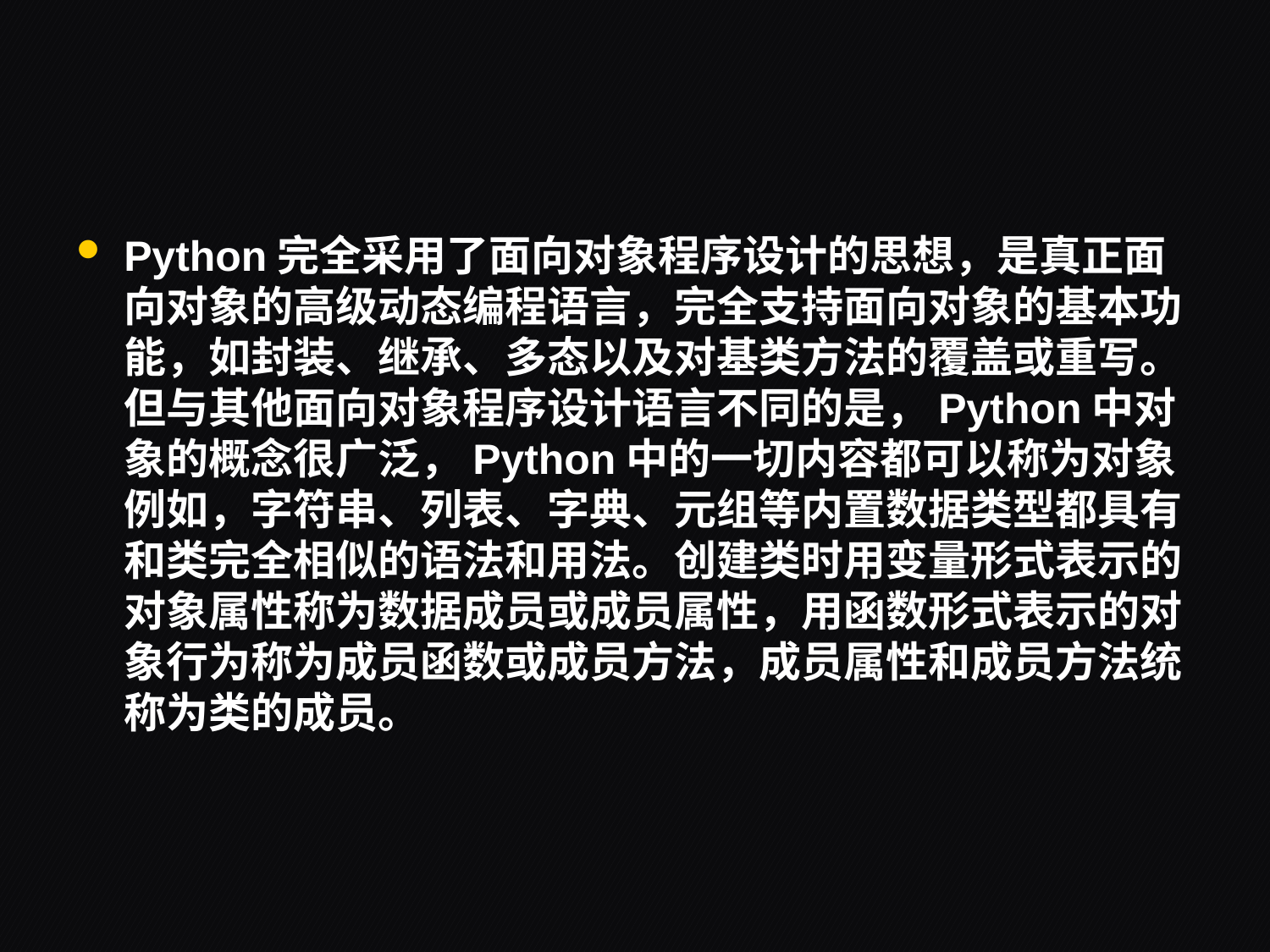

#
Python完全采用了面向对象程序设计的思想，是真正面向对象的高级动态编程语言，完全支持面向对象的基本功能，如封装、继承、多态以及对基类方法的覆盖或重写。但与其他面向对象程序设计语言不同的是，Python中对象的概念很广泛，Python中的一切内容都可以称为对象例如，字符串、列表、字典、元组等内置数据类型都具有和类完全相似的语法和用法。创建类时用变量形式表示的对象属性称为数据成员或成员属性，用函数形式表示的对象行为称为成员函数或成员方法，成员属性和成员方法统称为类的成员。